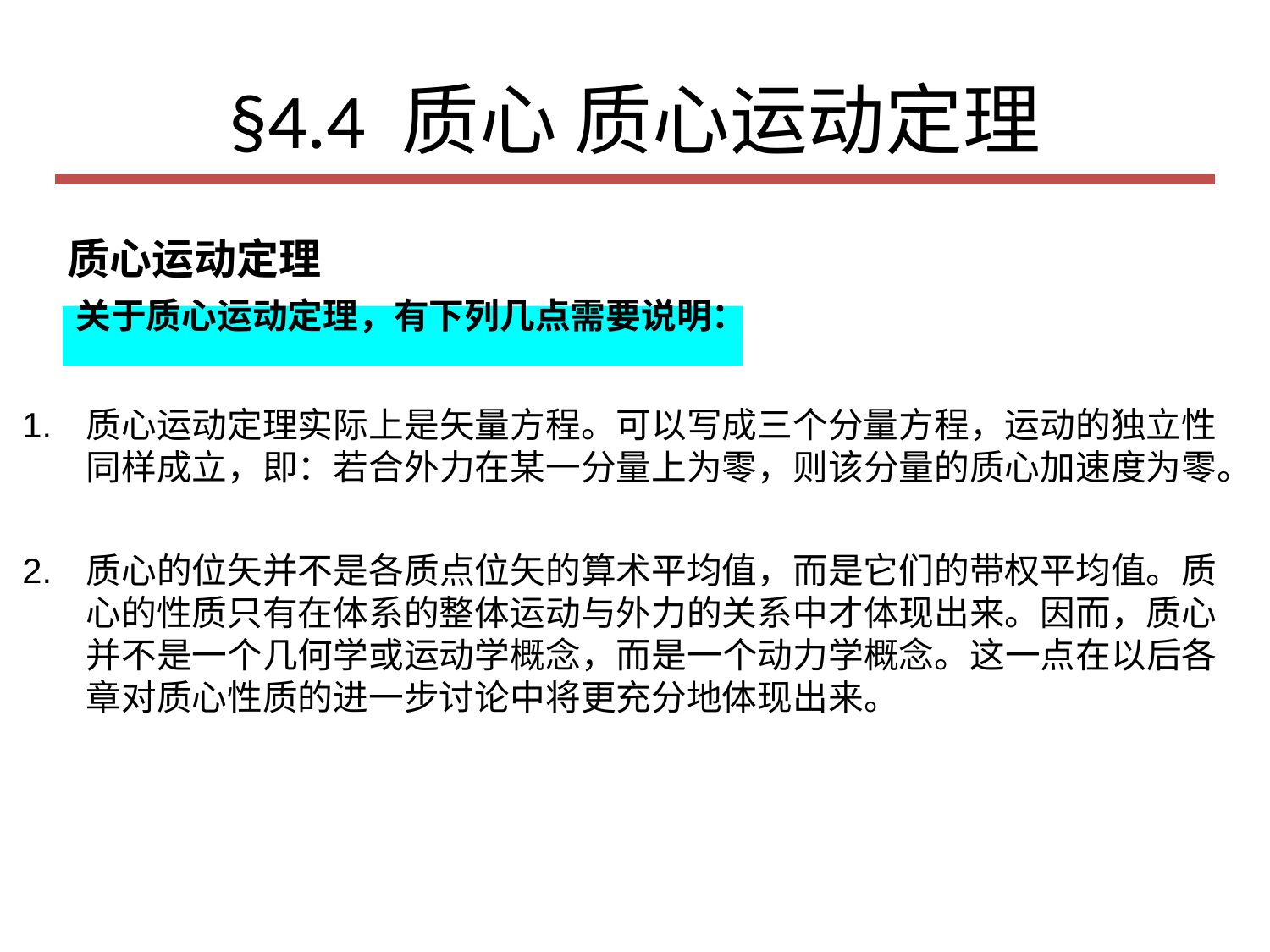

# §4.4 质心 质心运动定理

质心运动定理
关于质心运动定理，有下列几点需要说明：
质心运动定理实际上是矢量方程。可以写成三个分量方程，运动的独立性同样成立，即：若合外力在某一分量上为零，则该分量的质心加速度为零。
质心的位矢并不是各质点位矢的算术平均值，而是它们的带权平均值。质心的性质只有在体系的整体运动与外力的关系中才体现出来。因而，质心并不是一个几何学或运动学概念，而是一个动力学概念。这一点在以后各章对质心性质的进一步讨论中将更充分地体现出来。